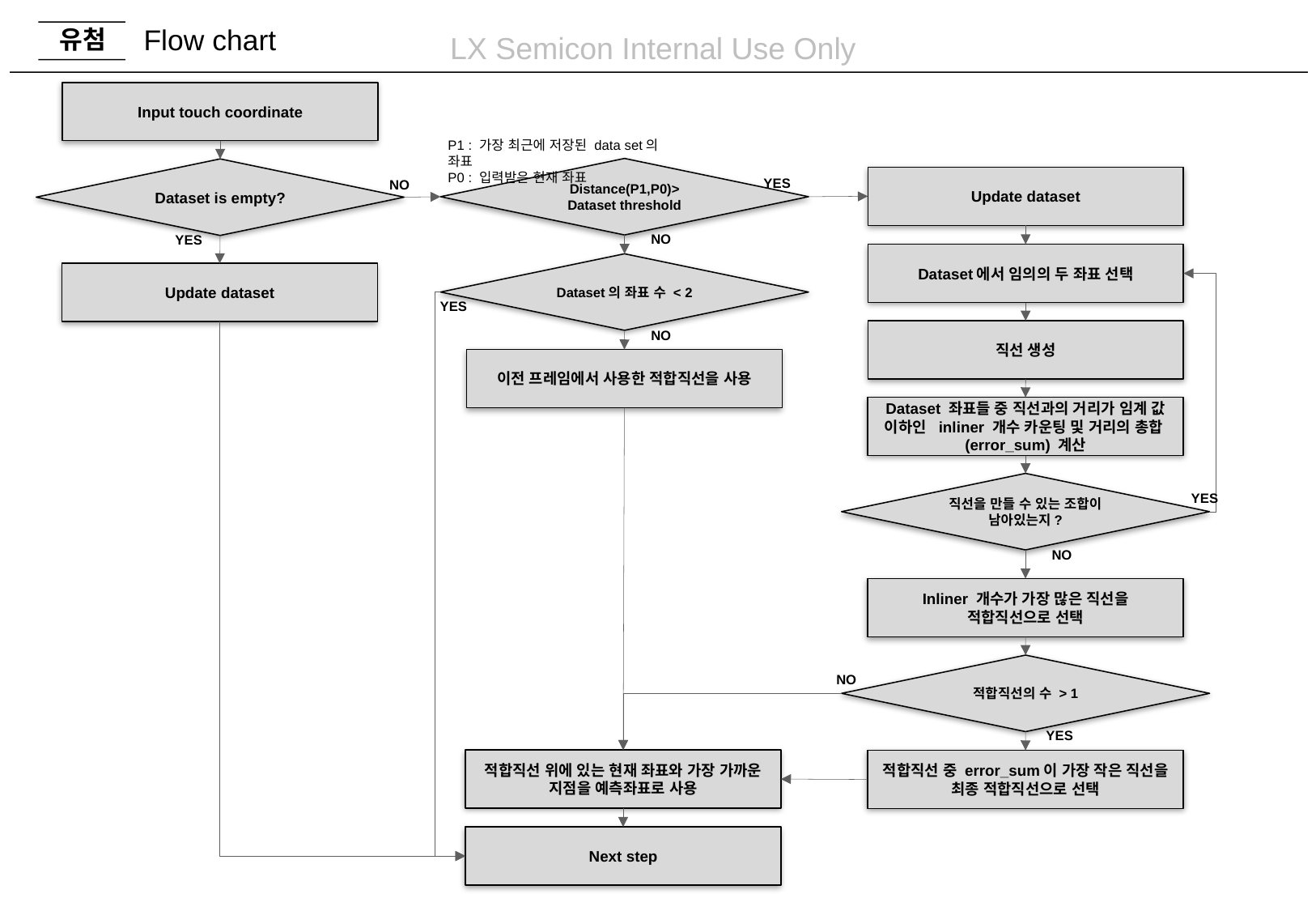

# Flow chart
Input touch coordinate
P1 : 가장 최근에 저장된 data set의 좌표
P0 : 입력받은 현재 좌표
Distance(P1,P0)>
Dataset threshold
Dataset is empty?
Update dataset
YES
NO
NO
YES
Dataset에서 임의의 두 좌표 선택
Dataset의 좌표 수 < 2
Update dataset
YES
직선 생성
NO
이전 프레임에서 사용한 적합직선을 사용
Dataset 좌표들 중 직선과의 거리가 임계 값 이하인  inliner 개수 카운팅 및 거리의 총합(error_sum) 계산
직선을 만들 수 있는 조합이 남아있는지?
YES
NO
Inliner 개수가 가장 많은 직선을 적합직선으로 선택
적합직선의 수 > 1
NO
YES
적합직선 위에 있는 현재 좌표와 가장 가까운 지점을 예측좌표로 사용
적합직선 중 error_sum이 가장 작은 직선을 최종 적합직선으로 선택
Next step